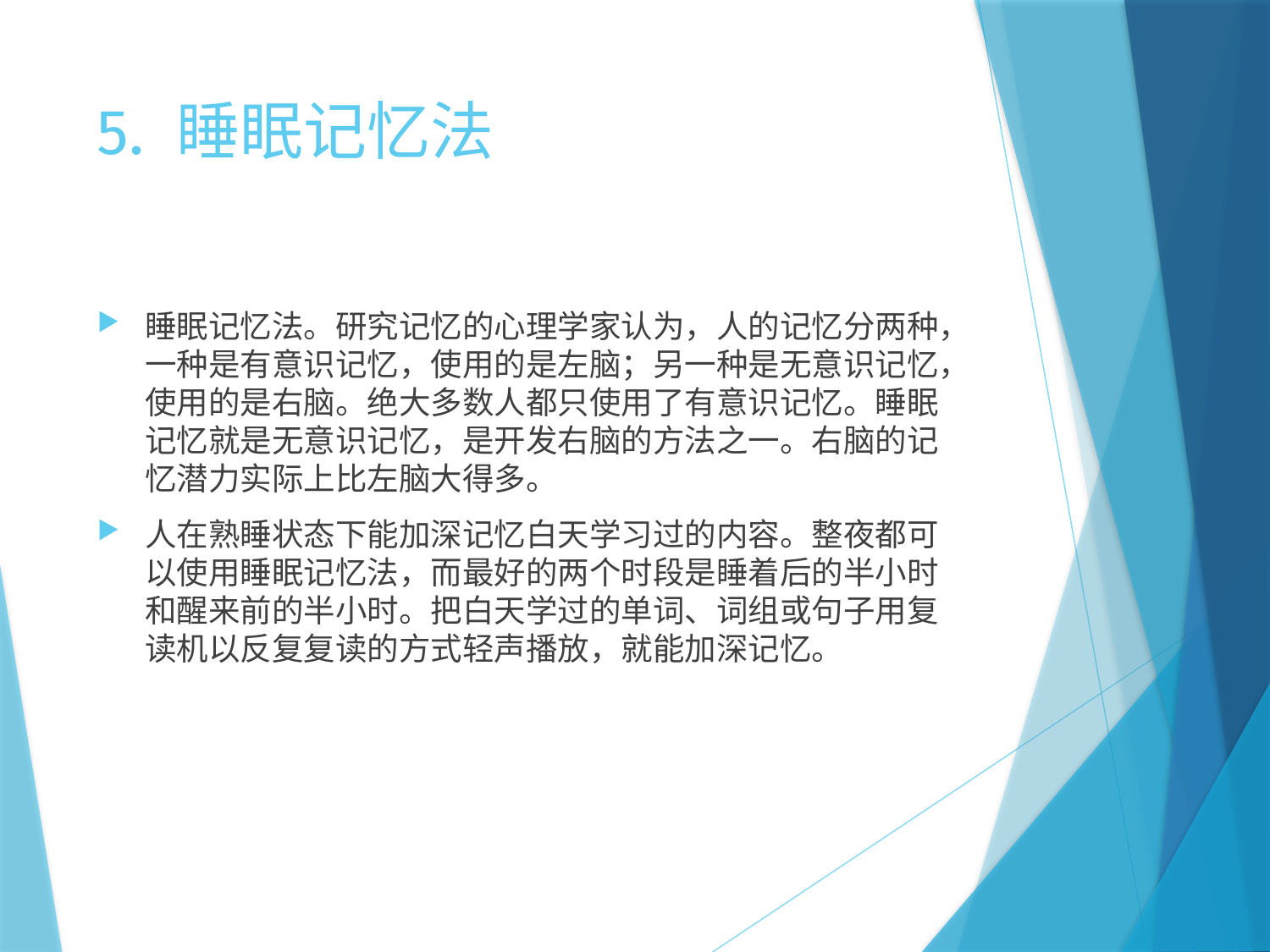

# 5. 睡眠记忆法
睡眠记忆法。研究记忆的心理学家认为，人的记忆分两种，一种是有意识记忆，使用的是左脑；另一种是无意识记忆，使用的是右脑。绝大多数人都只使用了有意识记忆。睡眠记忆就是无意识记忆，是开发右脑的方法之一。右脑的记忆潜力实际上比左脑大得多。
人在熟睡状态下能加深记忆白天学习过的内容。整夜都可以使用睡眠记忆法，而最好的两个时段是睡着后的半小时和醒来前的半小时。把白天学过的单词、词组或句子用复读机以反复复读的方式轻声播放，就能加深记忆。